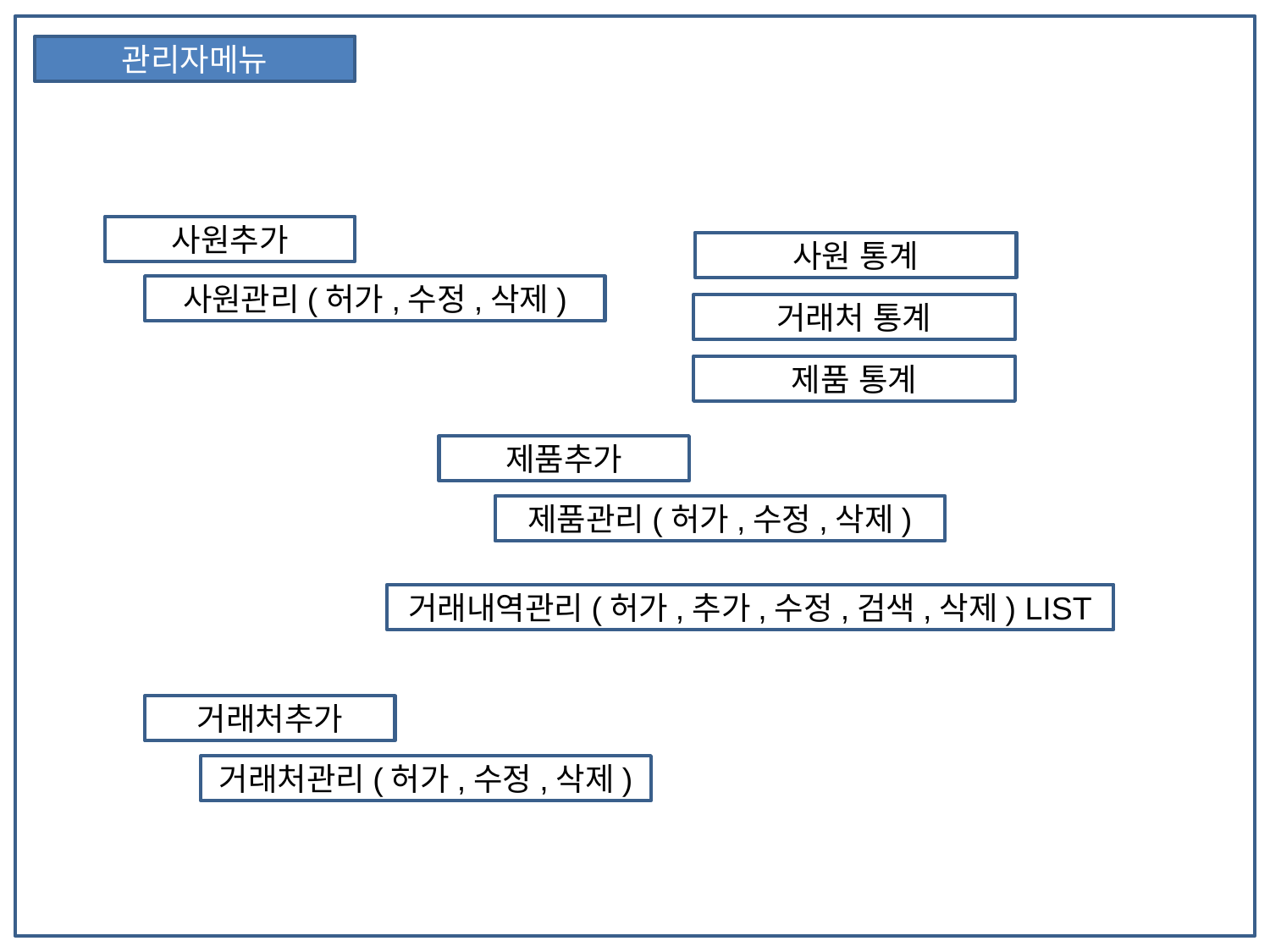

관리자메뉴
사원추가
사원 통계
사원관리(허가,수정,삭제)
거래처 통계
제품 통계
제품추가
제품관리(허가,수정,삭제)
거래내역관리(허가,추가,수정,검색,삭제) LIST
거래처추가
거래처관리(허가,수정,삭제)